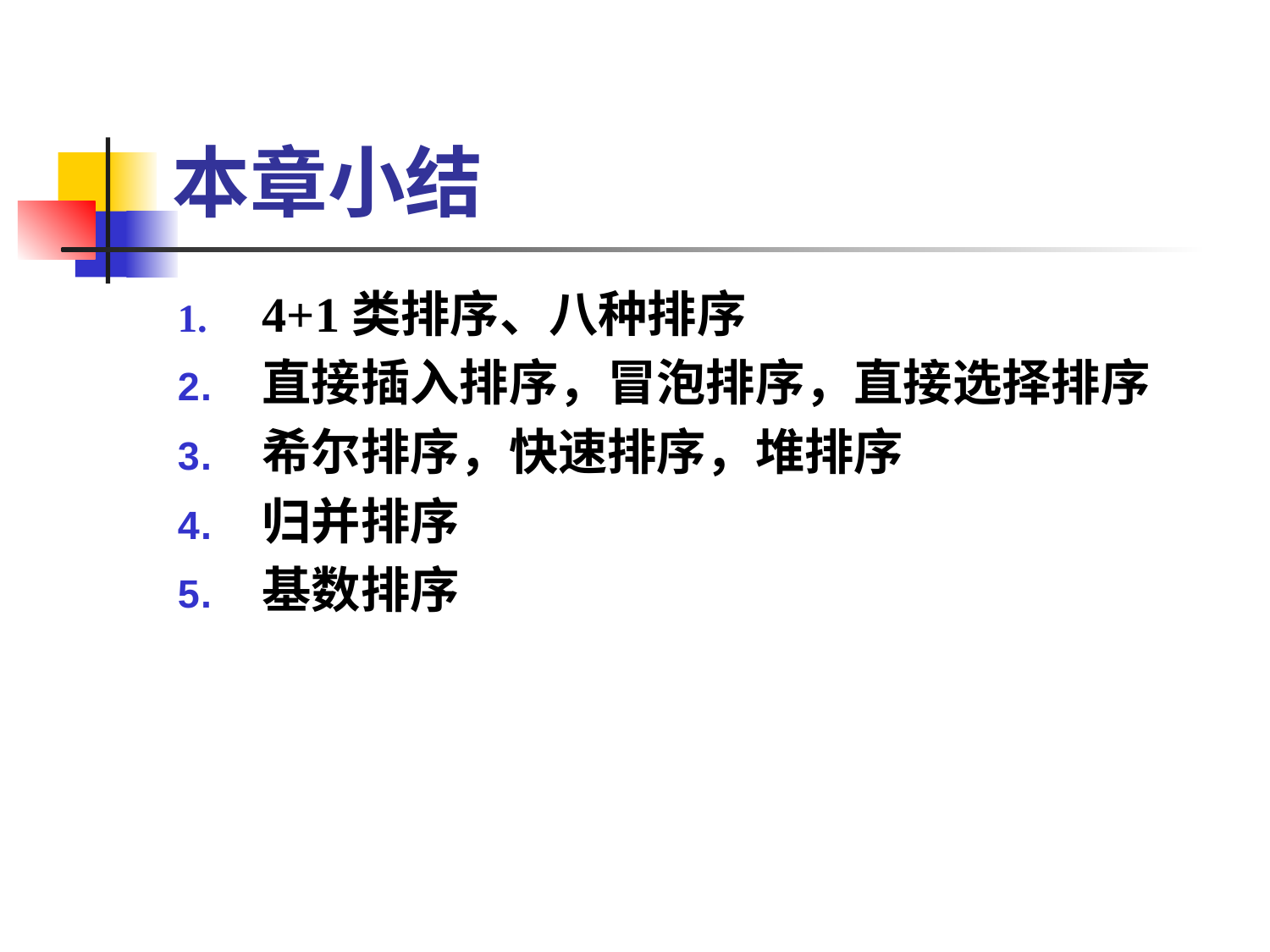

# 本章小结
4+1类排序、八种排序
直接插入排序，冒泡排序，直接选择排序
希尔排序，快速排序，堆排序
归并排序
基数排序
86